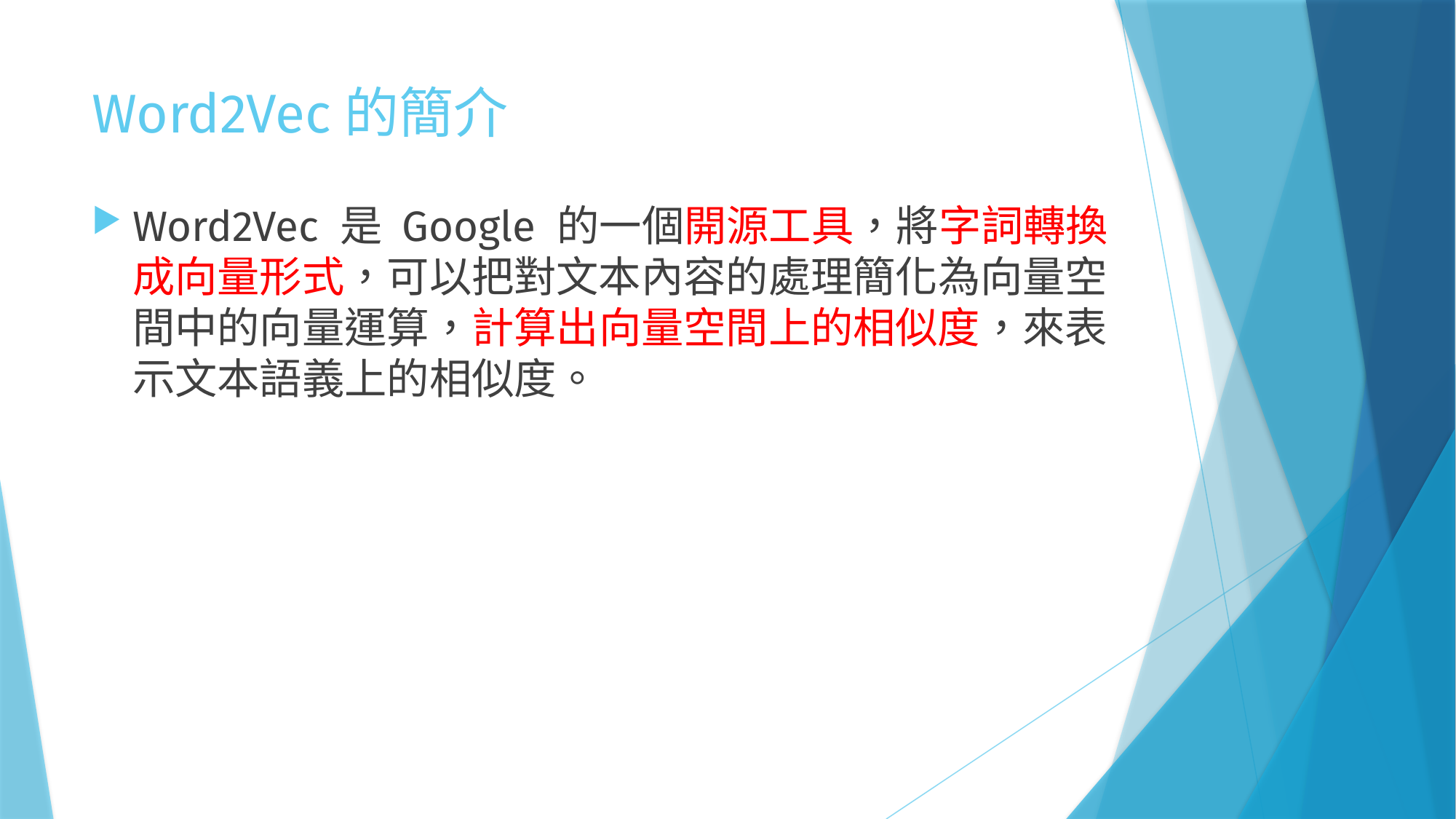

# Word2Vec的簡介
Word2Vec 是 Google 的一個開源工具，將字詞轉換成向量形式，可以把對文本內容的處理簡化為向量空間中的向量運算，計算出向量空間上的相似度，來表示文本語義上的相似度。